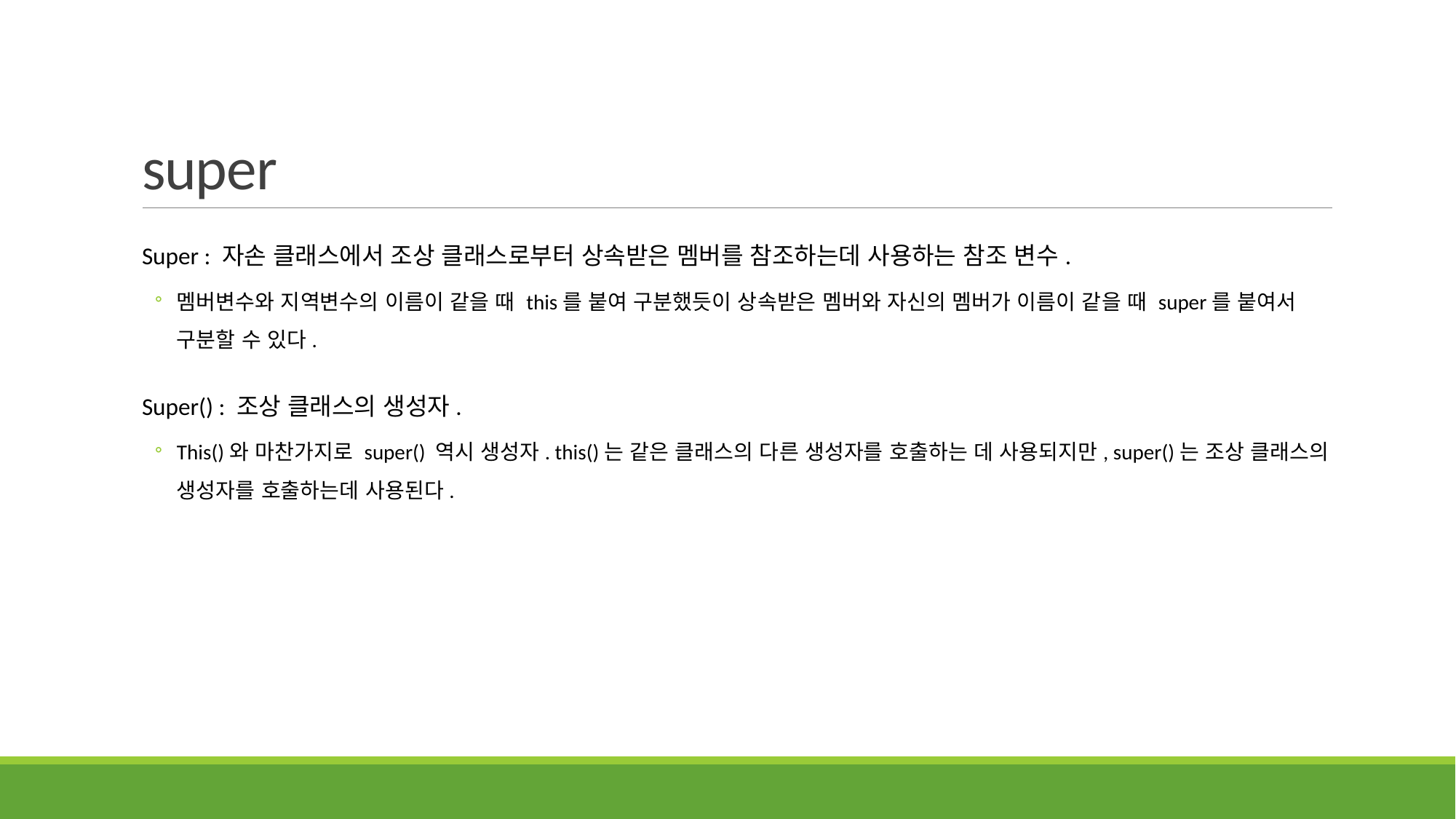

# super
Super : 자손 클래스에서 조상 클래스로부터 상속받은 멤버를 참조하는데 사용하는 참조 변수.
멤버변수와 지역변수의 이름이 같을 때 this를 붙여 구분했듯이 상속받은 멤버와 자신의 멤버가 이름이 같을 때 super를 붙여서 구분할 수 있다.
Super() : 조상 클래스의 생성자.
This()와 마찬가지로 super() 역시 생성자. this()는 같은 클래스의 다른 생성자를 호출하는 데 사용되지만, super()는 조상 클래스의 생성자를 호출하는데 사용된다.